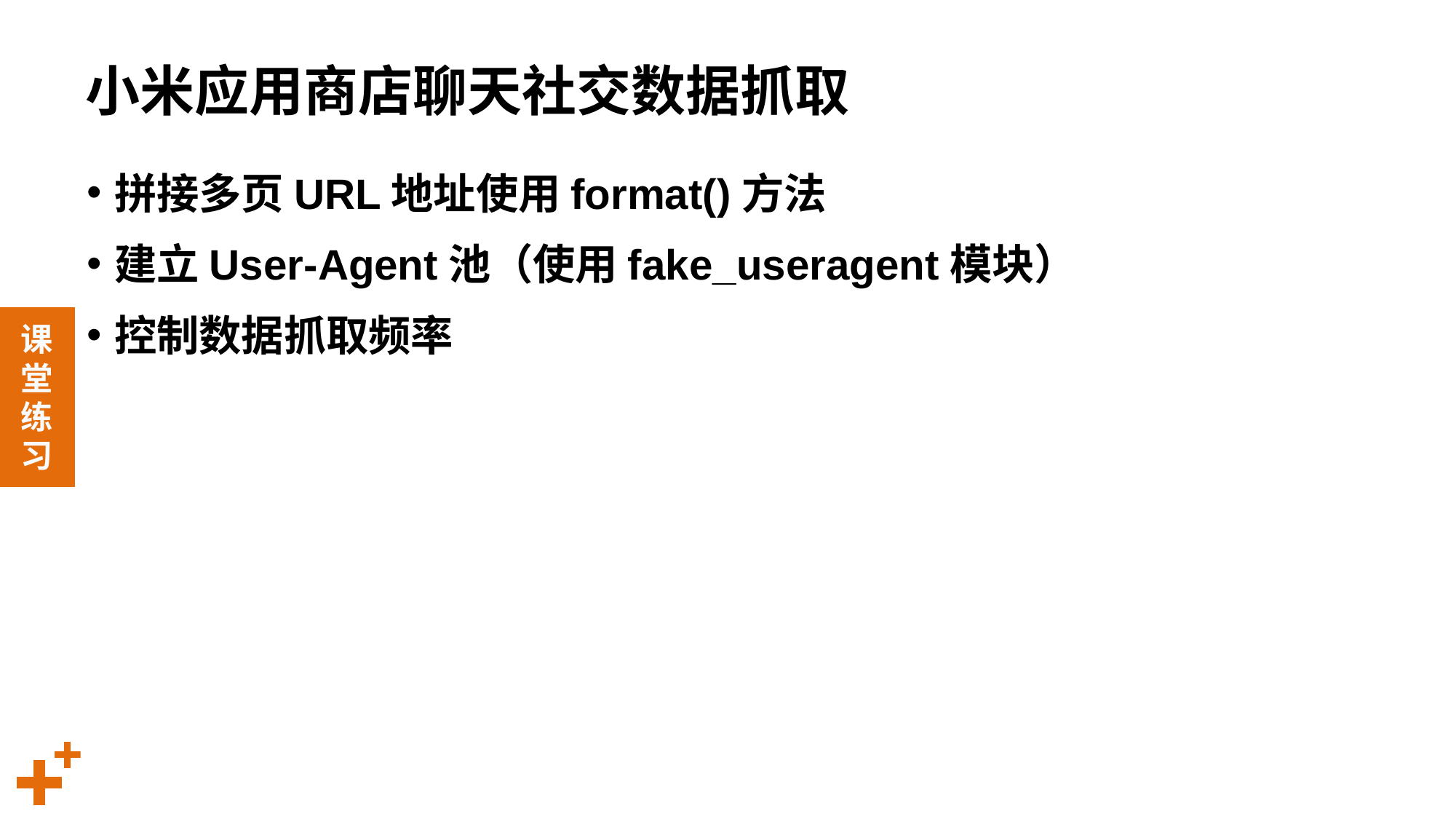

# 小米应用商店聊天社交数据抓取
拼接多页URL地址使用format()方法
建立User-Agent池（使用fake_useragent模块）
控制数据抓取频率